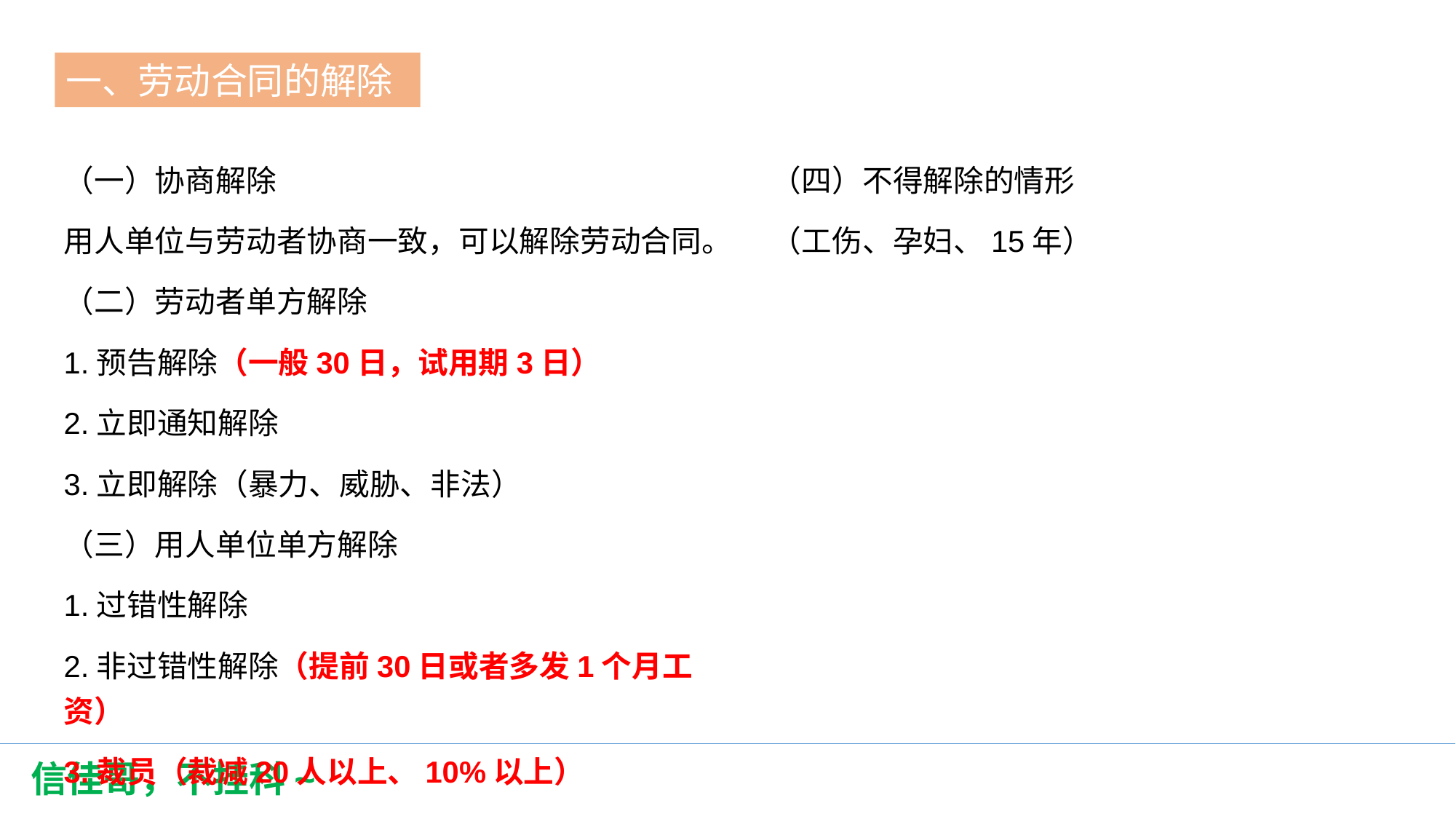

一、劳动合同的解除
第一节
（四）不得解除的情形
（工伤、孕妇、15年）
（一）协商解除
用人单位与劳动者协商一致，可以解除劳动合同。
（二）劳动者单方解除
1.预告解除（一般30日，试用期3日）
2.立即通知解除
3.立即解除（暴力、威胁、非法）
（三）用人单位单方解除
1.过错性解除
2.非过错性解除（提前30日或者多发1个月工资）
3.裁员（裁减20人以上、10%以上）